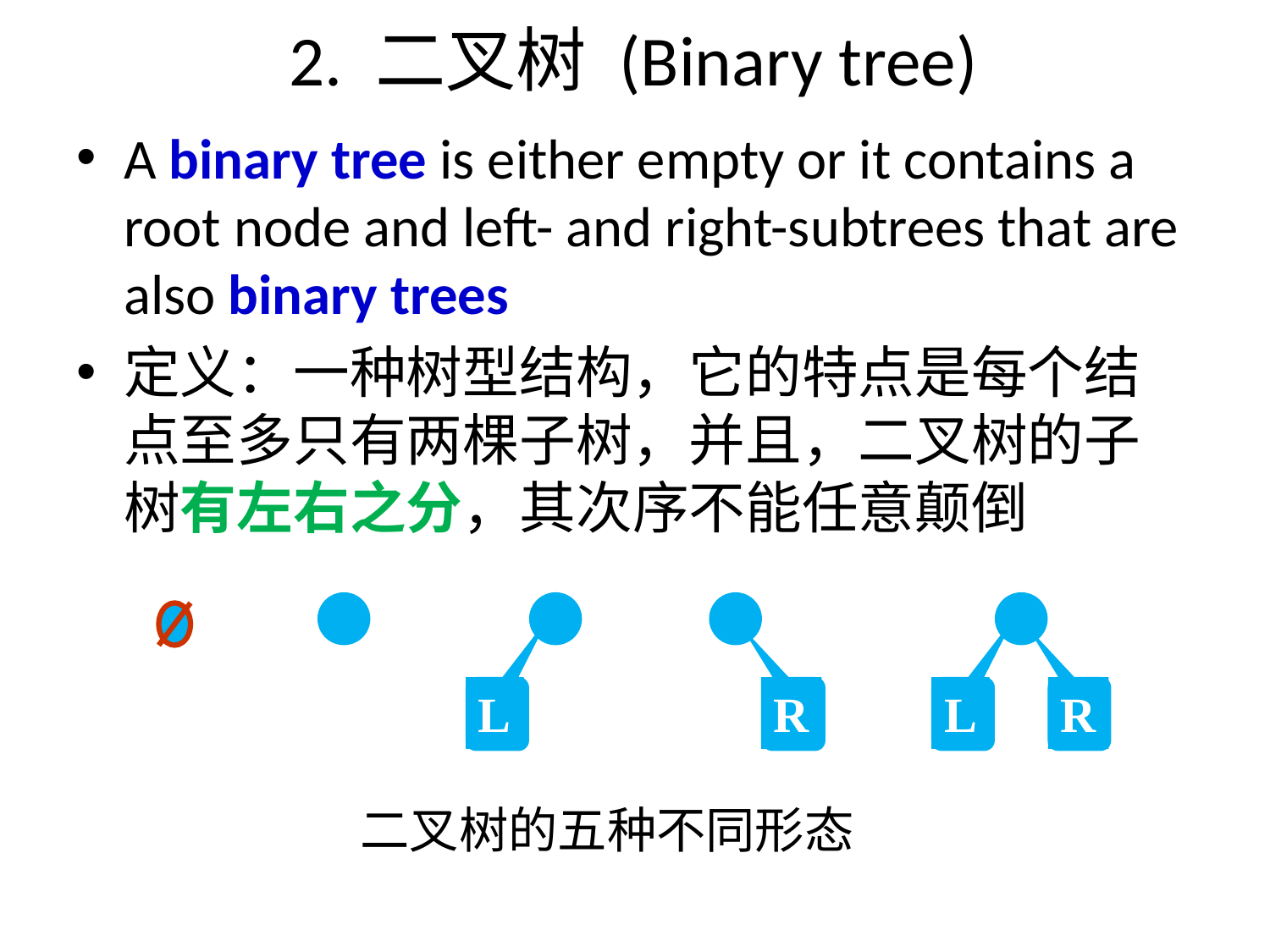

# 2. 二叉树 (Binary tree)
A binary tree is either empty or it contains a root node and left- and right-subtrees that are also binary trees
定义：一种树型结构，它的特点是每个结点至多只有两棵子树，并且，二叉树的子树有左右之分，其次序不能任意颠倒

L
R

L

R
二叉树的五种不同形态